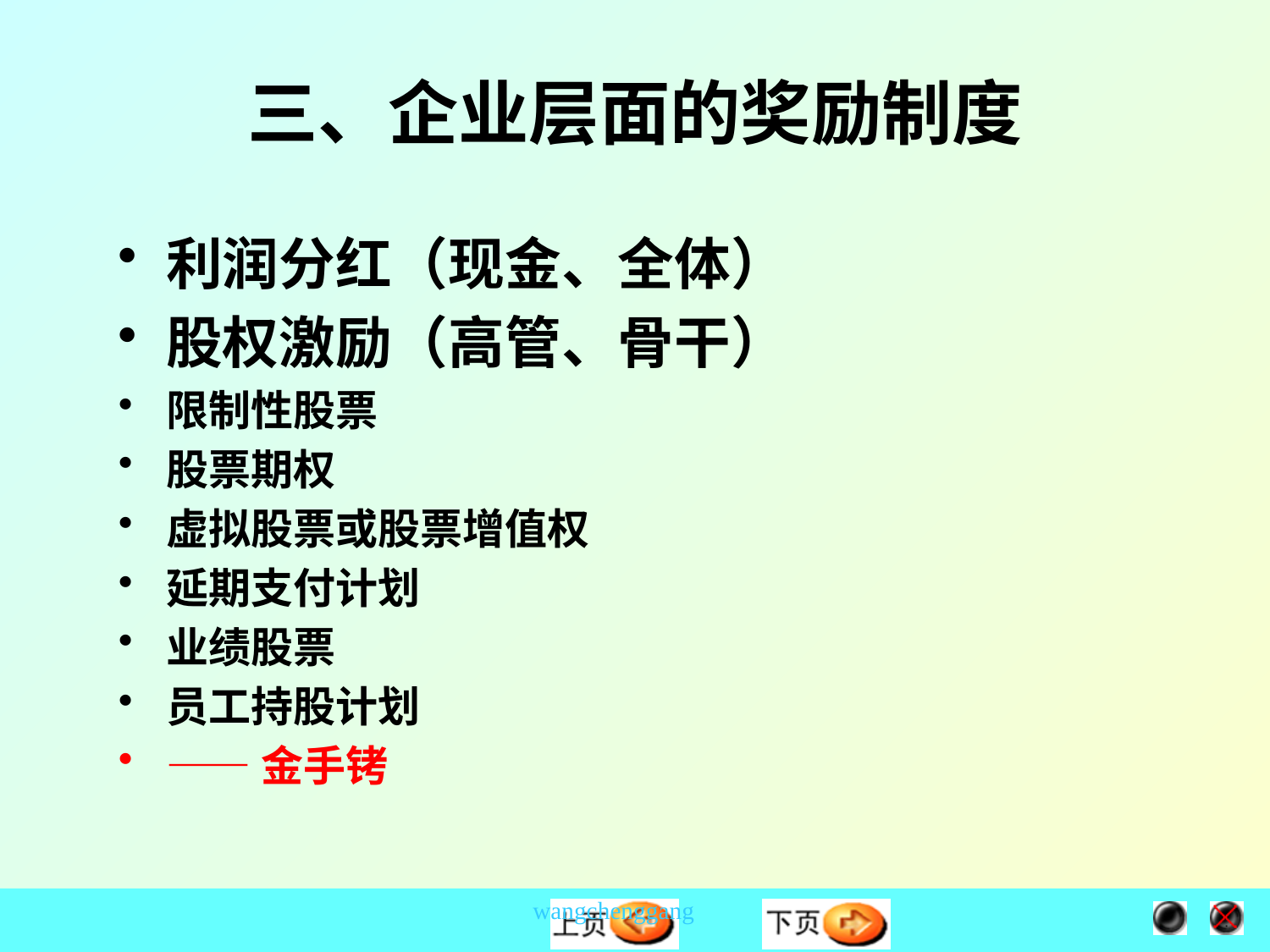

# 三、企业层面的奖励制度
利润分红（现金、全体）
股权激励（高管、骨干）
限制性股票
股票期权
虚拟股票或股票增值权
延期支付计划
业绩股票
员工持股计划
——金手铐
wangchenggang